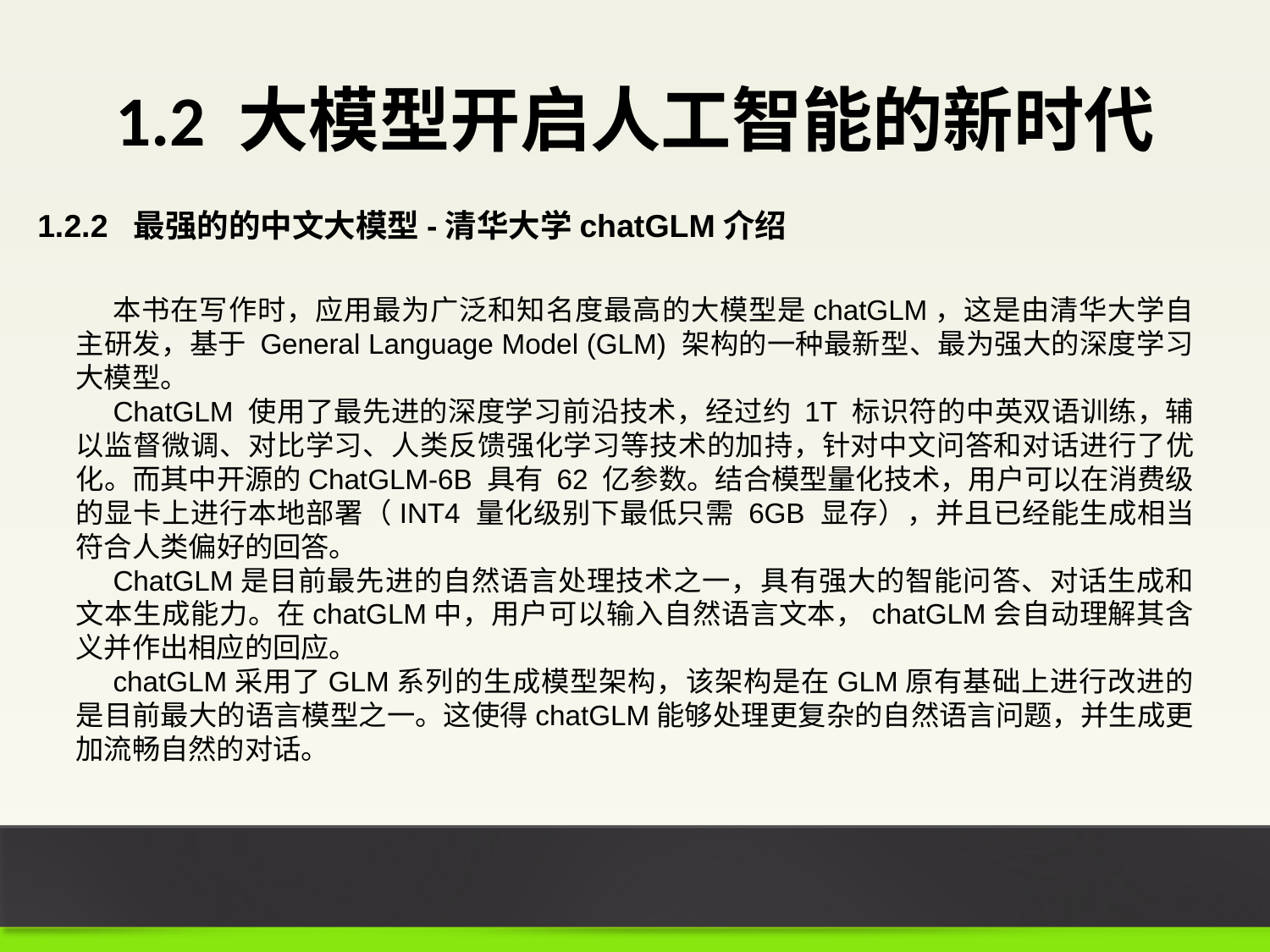

# 1.2 大模型开启人工智能的新时代
1.2.2  最强的的中文大模型-清华大学chatGLM介绍

本书在写作时，应用最为广泛和知名度最高的大模型是chatGLM，这是由清华大学自主研发，基于 General Language Model (GLM) 架构的一种最新型、最为强大的深度学习大模型。
ChatGLM 使用了最先进的深度学习前沿技术，经过约 1T 标识符的中英双语训练，辅以监督微调、对比学习、人类反馈强化学习等技术的加持，针对中文问答和对话进行了优化。而其中开源的ChatGLM-6B 具有 62 亿参数。结合模型量化技术，用户可以在消费级的显卡上进行本地部署（INT4 量化级别下最低只需 6GB 显存），并且已经能生成相当符合人类偏好的回答。
ChatGLM是目前最先进的自然语言处理技术之一，具有强大的智能问答、对话生成和文本生成能力。在chatGLM中，用户可以输入自然语言文本，chatGLM会自动理解其含义并作出相应的回应。
chatGLM采用了GLM系列的生成模型架构，该架构是在GLM原有基础上进行改进的是目前最大的语言模型之一。这使得chatGLM能够处理更复杂的自然语言问题，并生成更加流畅自然的对话。